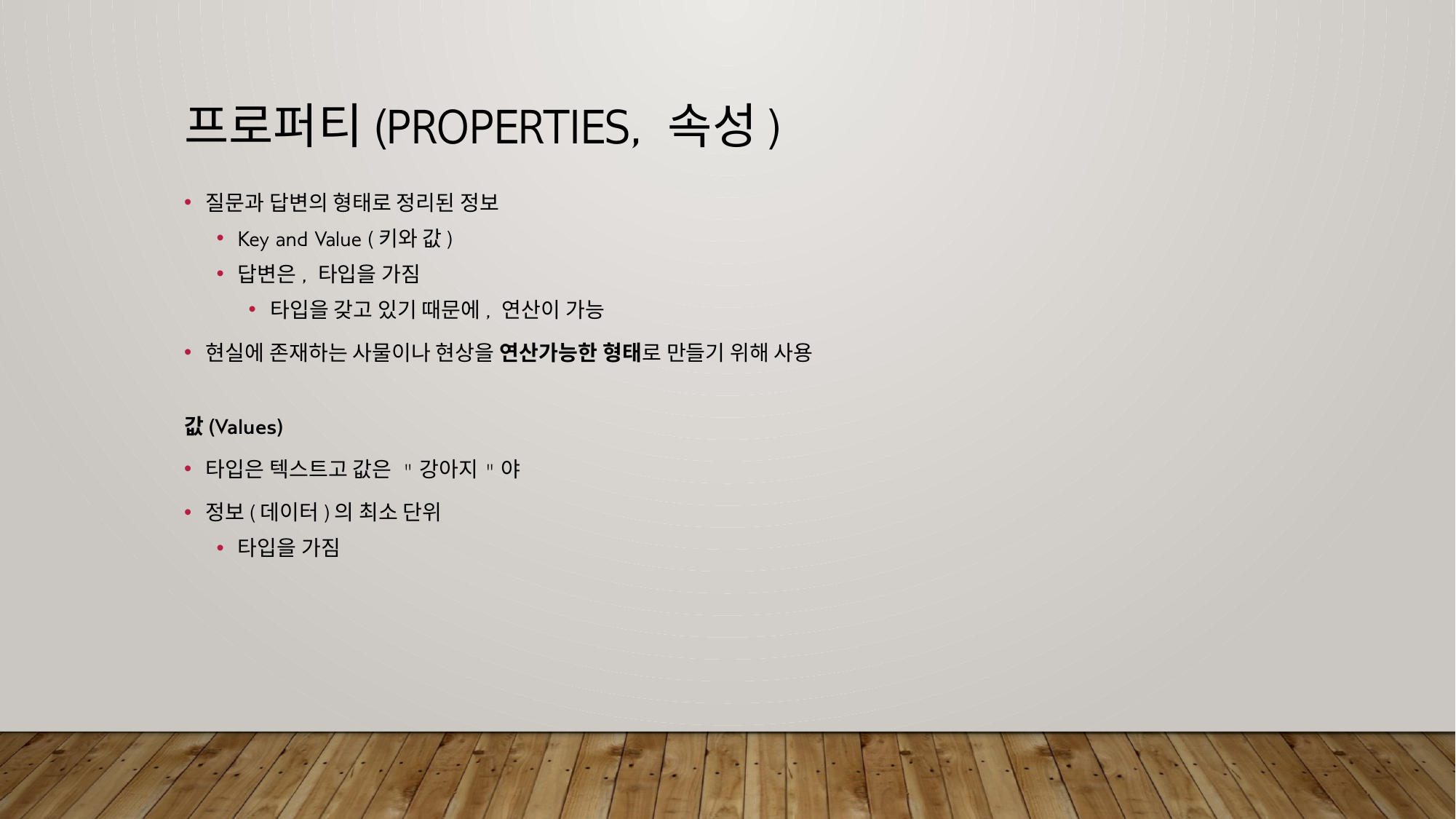

# 프로퍼티(Properties, 속성)
질문과 답변의 형태로 정리된 정보
Key and Value (키와 값)
답변은, 타입을 가짐
타입을 갖고 있기 때문에, 연산이 가능
현실에 존재하는 사물이나 현상을 연산가능한 형태로 만들기 위해 사용
값(Values)
타입은 텍스트고 값은 "강아지"야
정보(데이터)의 최소 단위
타입을 가짐